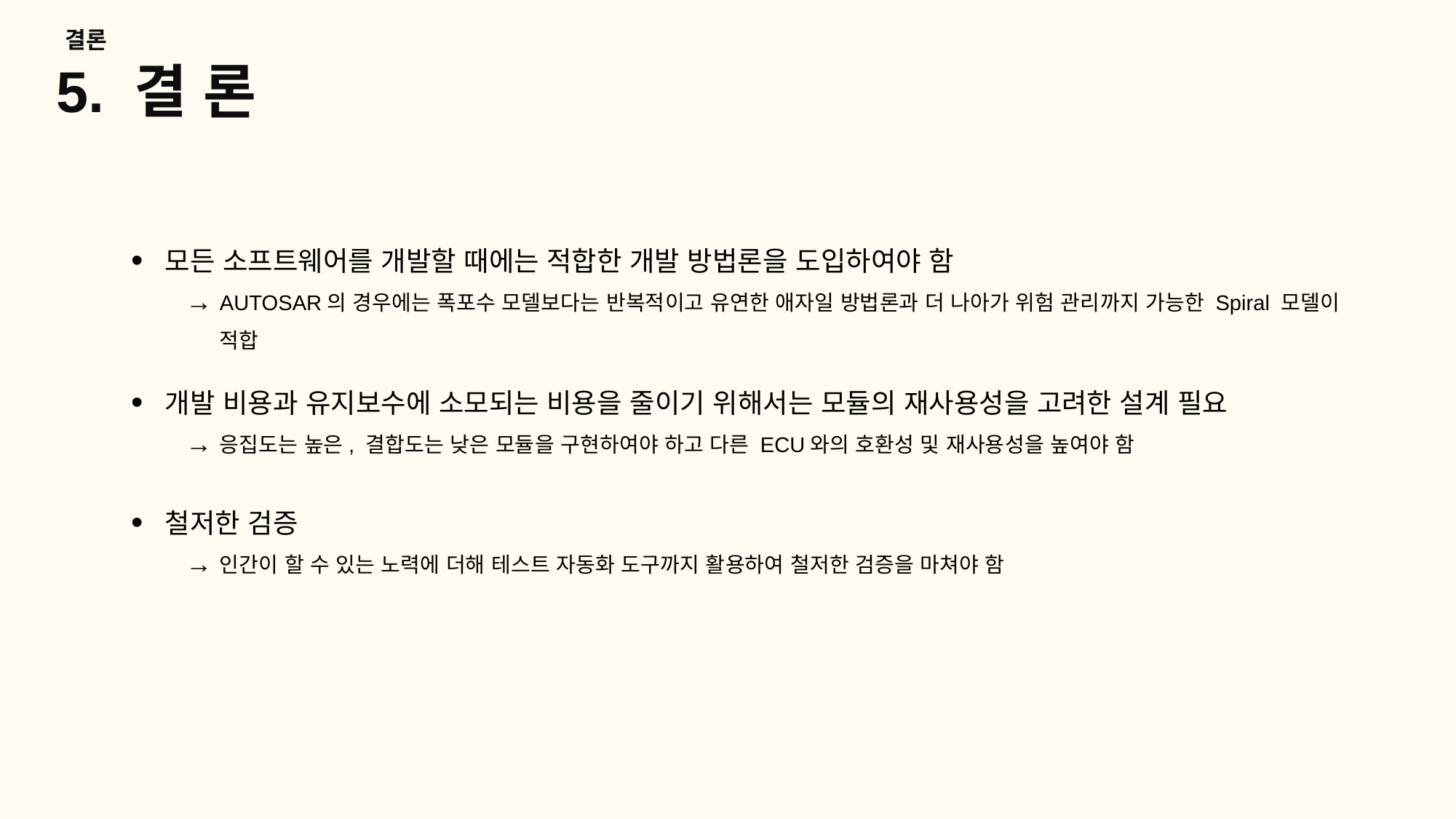

결론
5. 결 론
모든 소프트웨어를 개발할 때에는 적합한 개발 방법론을 도입하여야 함
AUTOSAR의 경우에는 폭포수 모델보다는 반복적이고 유연한 애자일 방법론과 더 나아가 위험 관리까지 가능한 Spiral 모델이 적합

개발 비용과 유지보수에 소모되는 비용을 줄이기 위해서는 모듈의 재사용성을 고려한 설계 필요
응집도는 높은, 결합도는 낮은 모듈을 구현하여야 하고 다른 ECU와의 호환성 및 재사용성을 높여야 함

철저한 검증
인간이 할 수 있는 노력에 더해 테스트 자동화 도구까지 활용하여 철저한 검증을 마쳐야 함